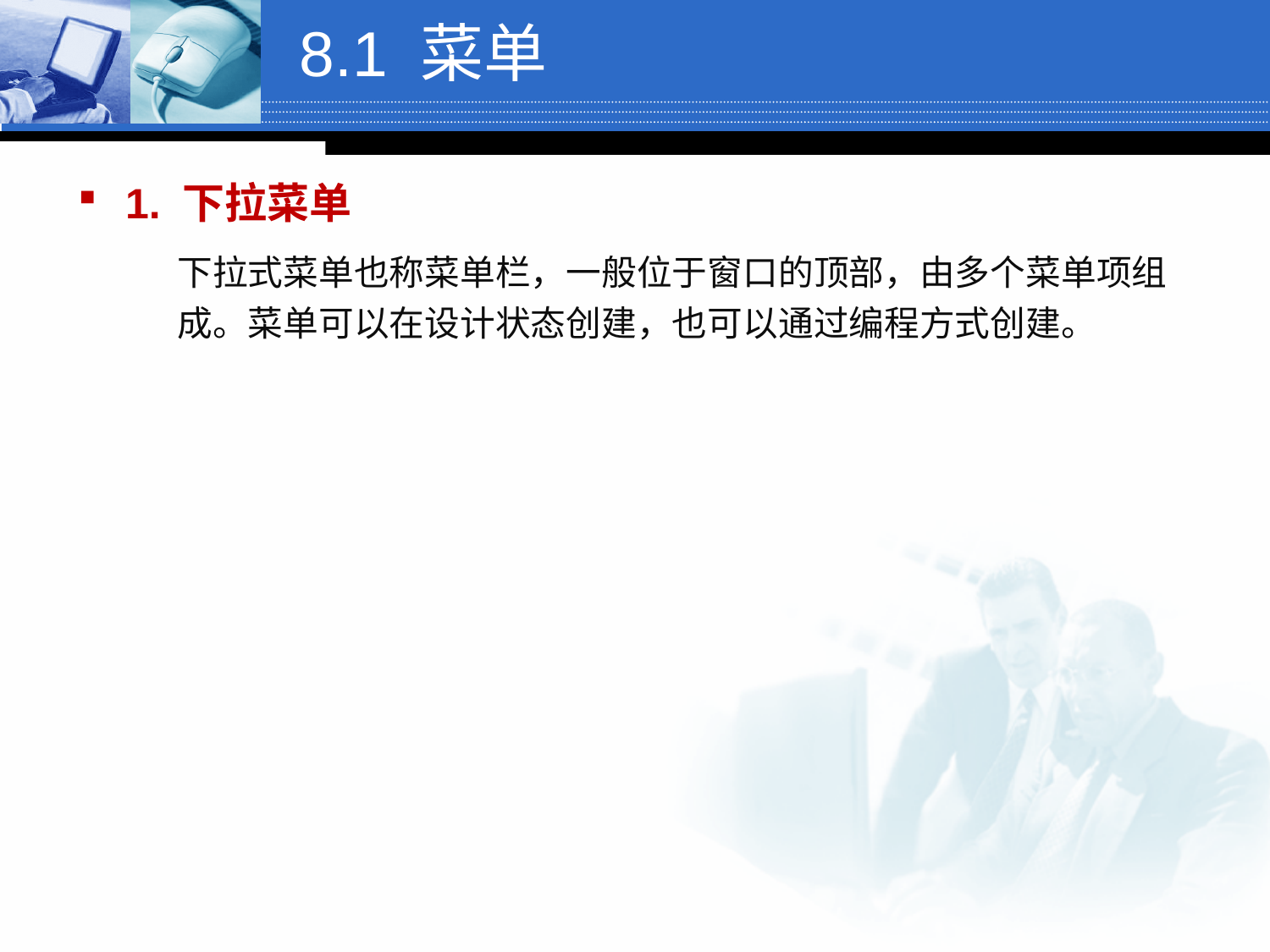

# 8.1 菜单
1. 下拉菜单
下拉式菜单也称菜单栏，一般位于窗口的顶部，由多个菜单项组成。菜单可以在设计状态创建，也可以通过编程方式创建。